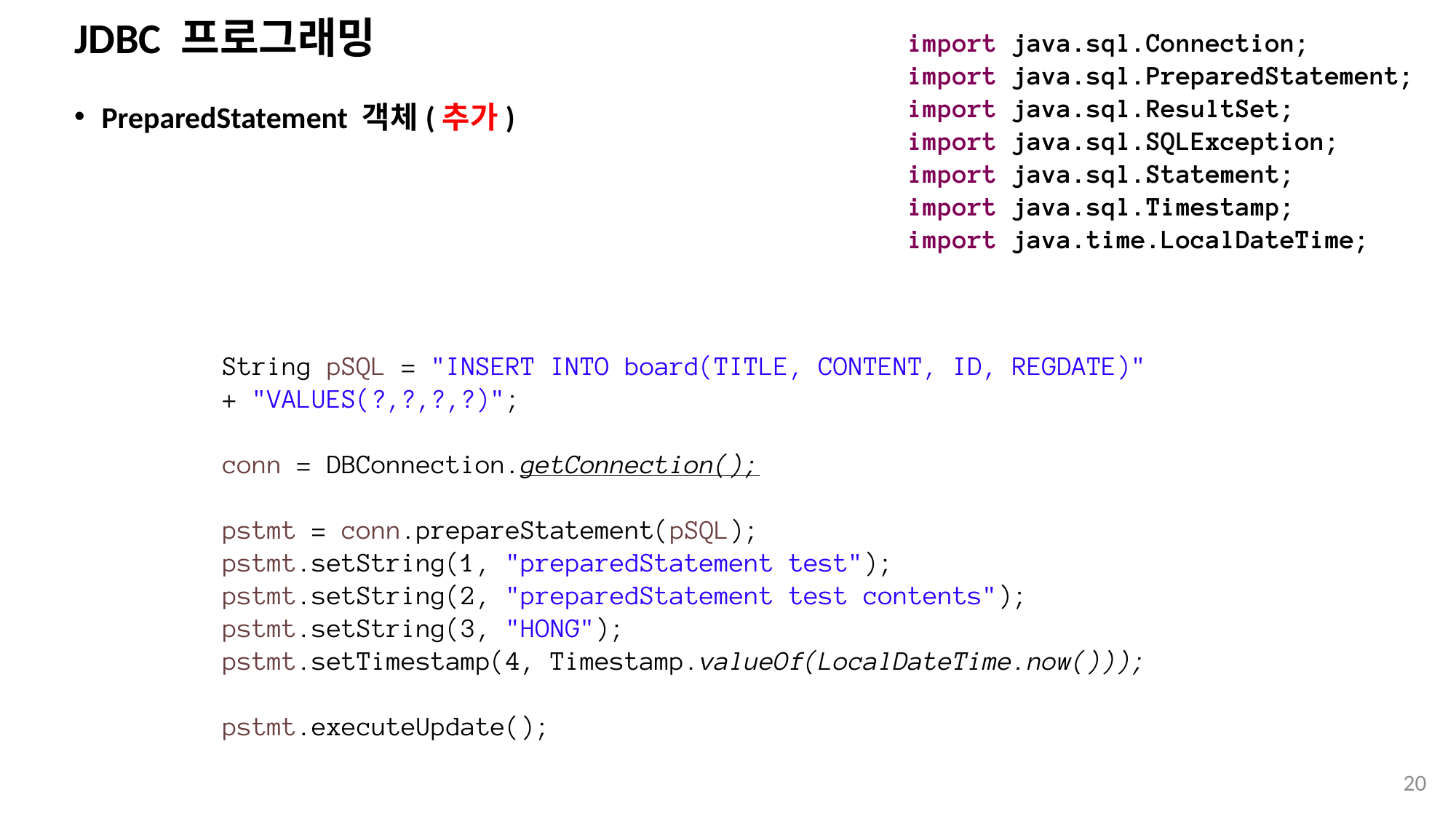

# JDBC 프로그래밍
import java.sql.Connection;
import java.sql.PreparedStatement;
import java.sql.ResultSet;
import java.sql.SQLException;
import java.sql.Statement;
import java.sql.Timestamp;
import java.time.LocalDateTime;
PreparedStatement 객체(추가)

            String pSQL = "INSERT INTO board(TITLE, CONTENT, ID, REGDATE)"
            + "VALUES(?,?,?,?)";

            conn = DBConnection.getConnection();

            pstmt = conn.prepareStatement(pSQL);
            pstmt.setString(1, "preparedStatement test");
            pstmt.setString(2, "preparedStatement test contents");
            pstmt.setString(3, "HONG");
            pstmt.setTimestamp(4, Timestamp.valueOf(LocalDateTime.now()));
            pstmt.executeUpdate();
20